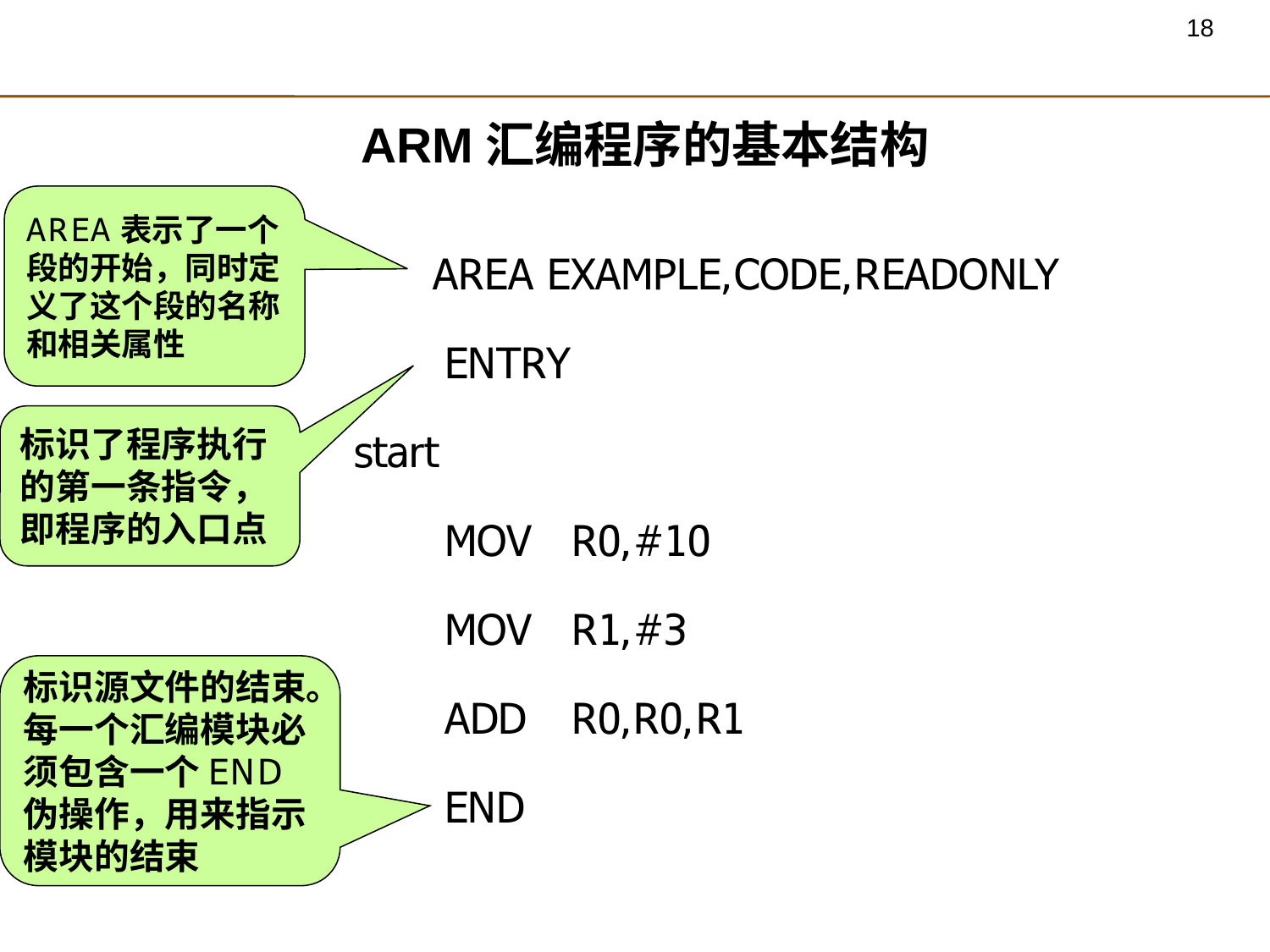

ARM汇编程序的基本结构
AREA表示了一个段的开始，同时定义了这个段的名称和相关属性
      AREA EXAMPLE,CODE,READONLY
	ENTRY
start
	MOV	R0,#10
	MOV	R1,#3
	ADD	R0,R0,R1
	END
标识了程序执行的第一条指令，即程序的入口点
标识源文件的结束。每一个汇编模块必须包含一个END伪操作，用来指示模块的结束